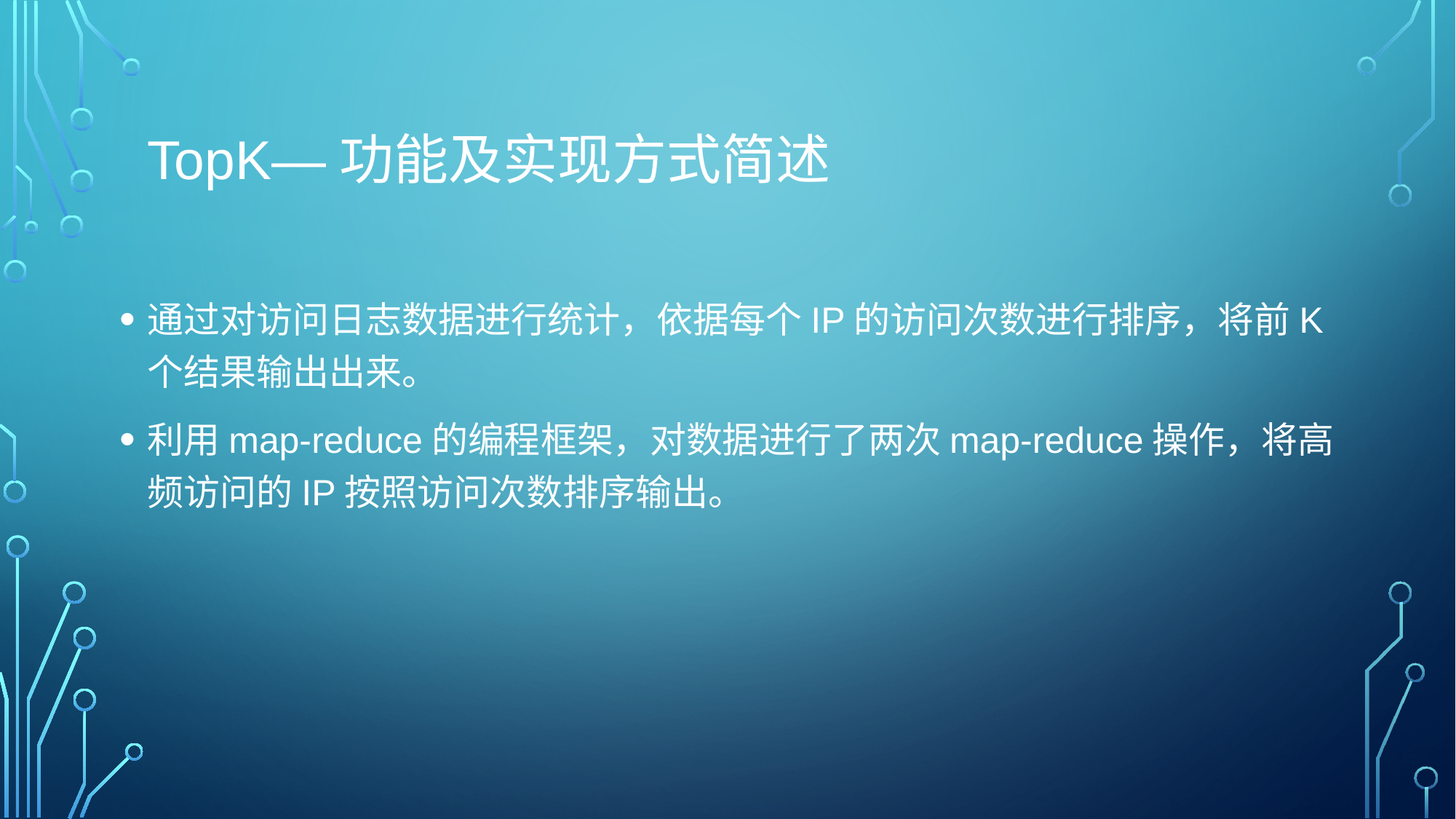

# TopK—功能及实现方式简述
通过对访问日志数据进行统计，依据每个IP的访问次数进行排序，将前K个结果输出出来。
利用map-reduce的编程框架，对数据进行了两次map-reduce操作，将高频访问的IP按照访问次数排序输出。